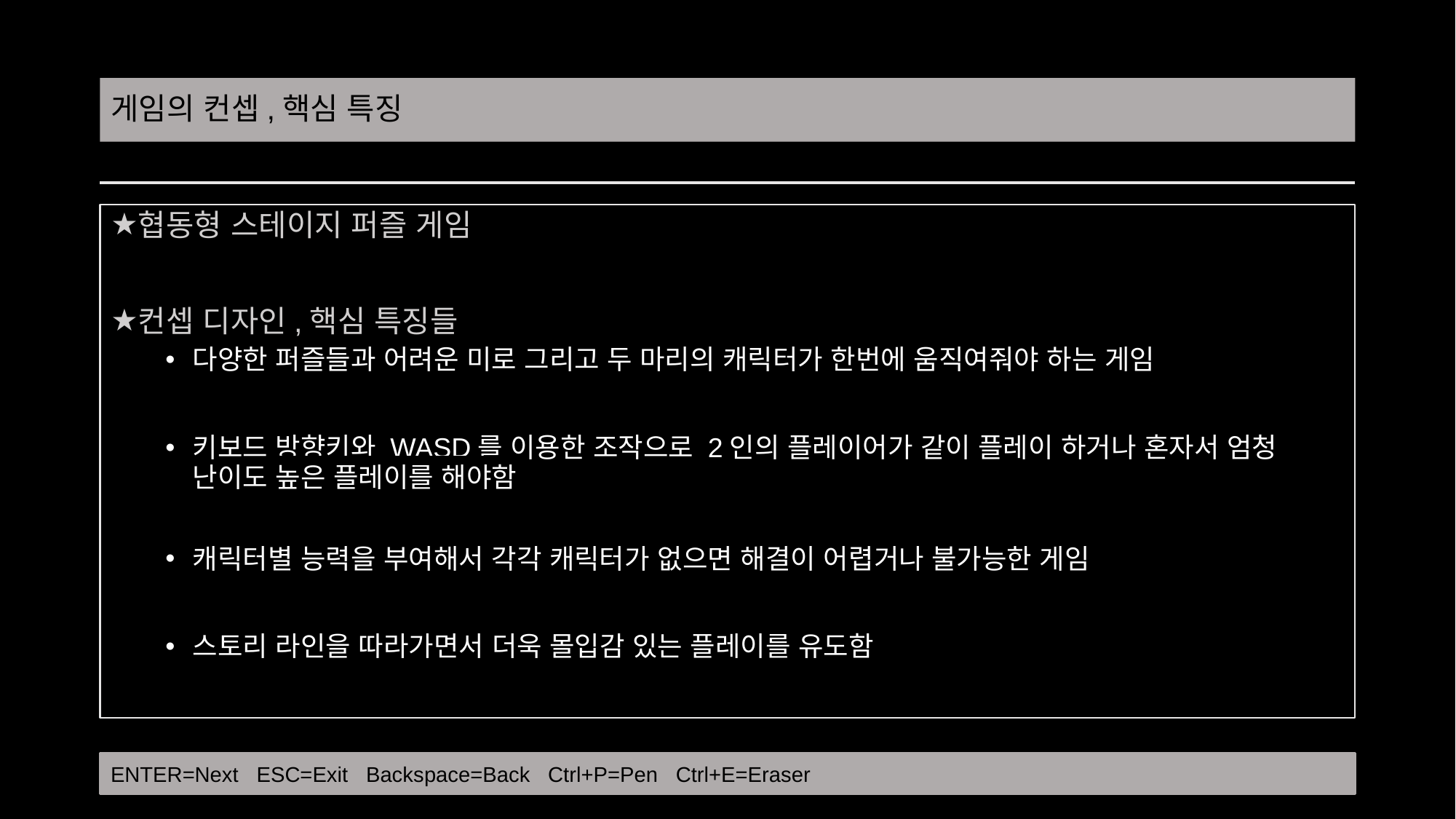

# 게임의 컨셉,핵심 특징
협동형 스테이지 퍼즐 게임

컨셉 디자인,핵심 특징들
다양한 퍼즐들과 어려운 미로 그리고 두 마리의 캐릭터가 한번에 움직여줘야 하는 게임

키보드 방향키와 WASD를 이용한 조작으로 2인의 플레이어가 같이 플레이 하거나 혼자서 엄청 난이도 높은 플레이를 해야함

캐릭터별 능력을 부여해서 각각 캐릭터가 없으면 해결이 어렵거나 불가능한 게임

스토리 라인을 따라가면서 더욱 몰입감 있는 플레이를 유도함